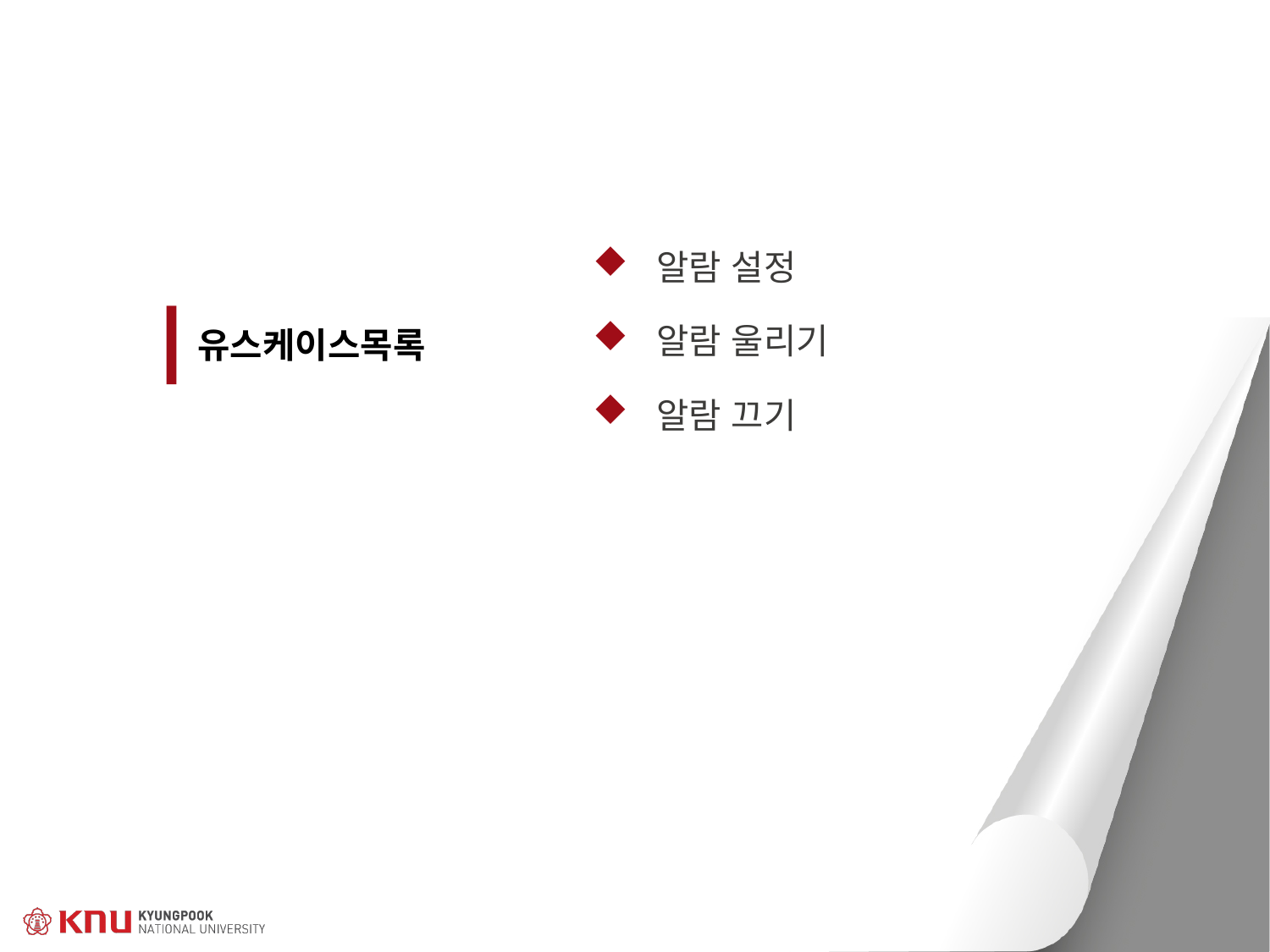

알람 설정
알람 울리기
알람 끄기

유스케이스목록